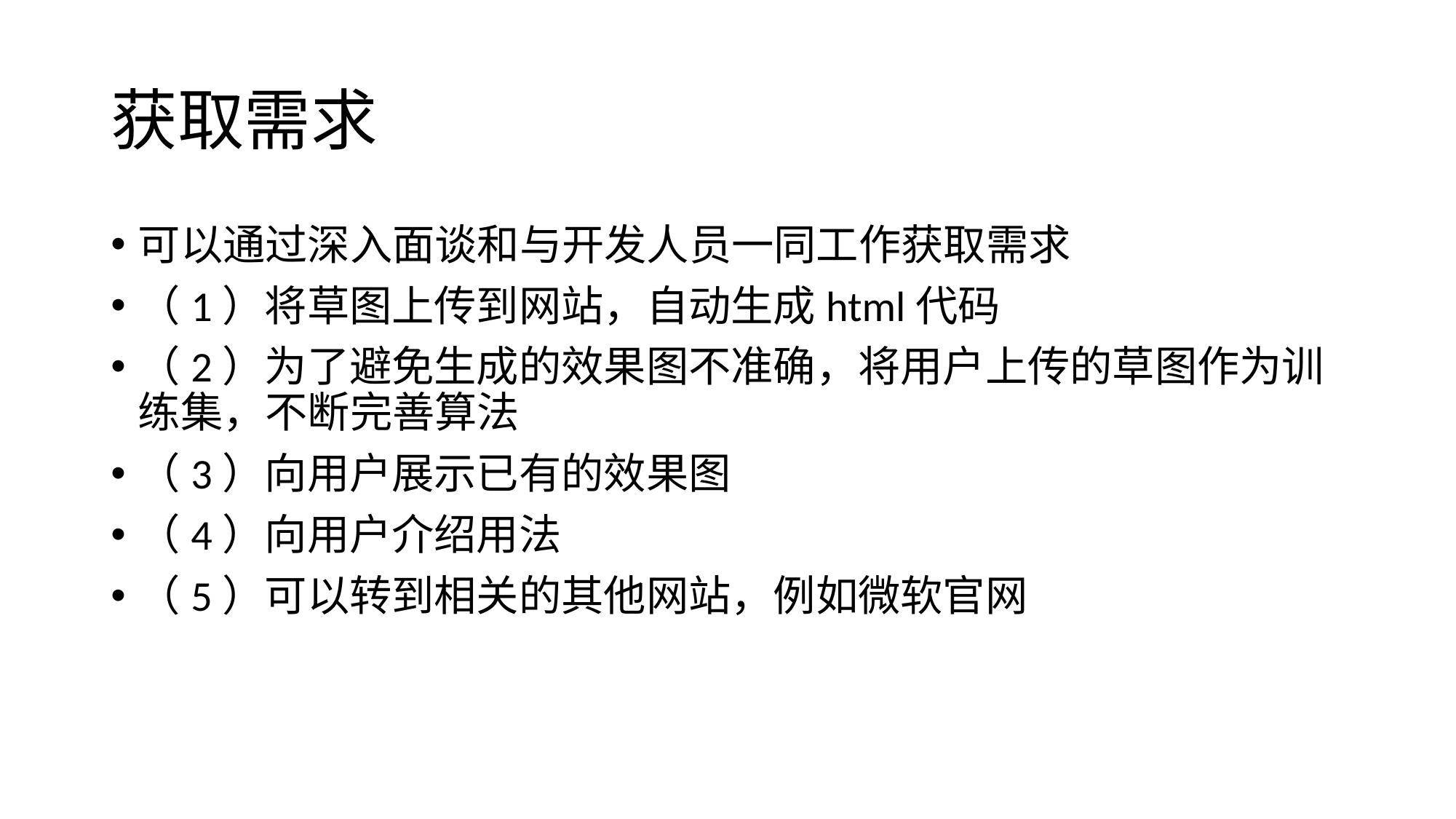

# 获取需求
可以通过深入面谈和与开发人员一同工作获取需求
（1）将草图上传到网站，自动生成html代码
（2）为了避免生成的效果图不准确，将用户上传的草图作为训练集，不断完善算法
（3）向用户展示已有的效果图
（4）向用户介绍用法
（5）可以转到相关的其他网站，例如微软官网